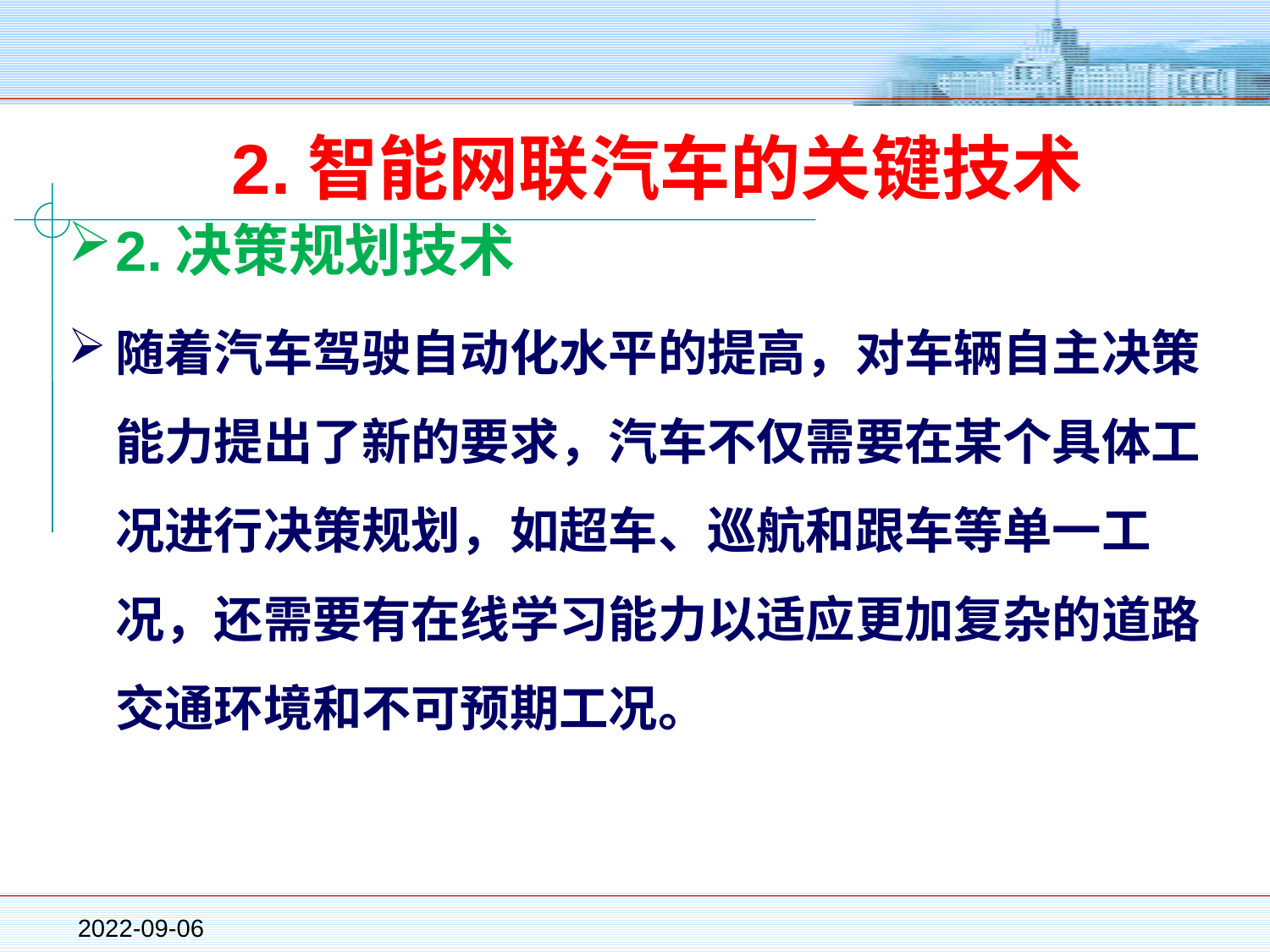

# 2.智能网联汽车的关键技术
2.决策规划技术
随着汽车驾驶自动化水平的提高，对车辆自主决策能力提出了新的要求，汽车不仅需要在某个具体工况进行决策规划，如超车、巡航和跟车等单一工况，还需要有在线学习能力以适应更加复杂的道路交通环境和不可预期工况。
2022-09-06